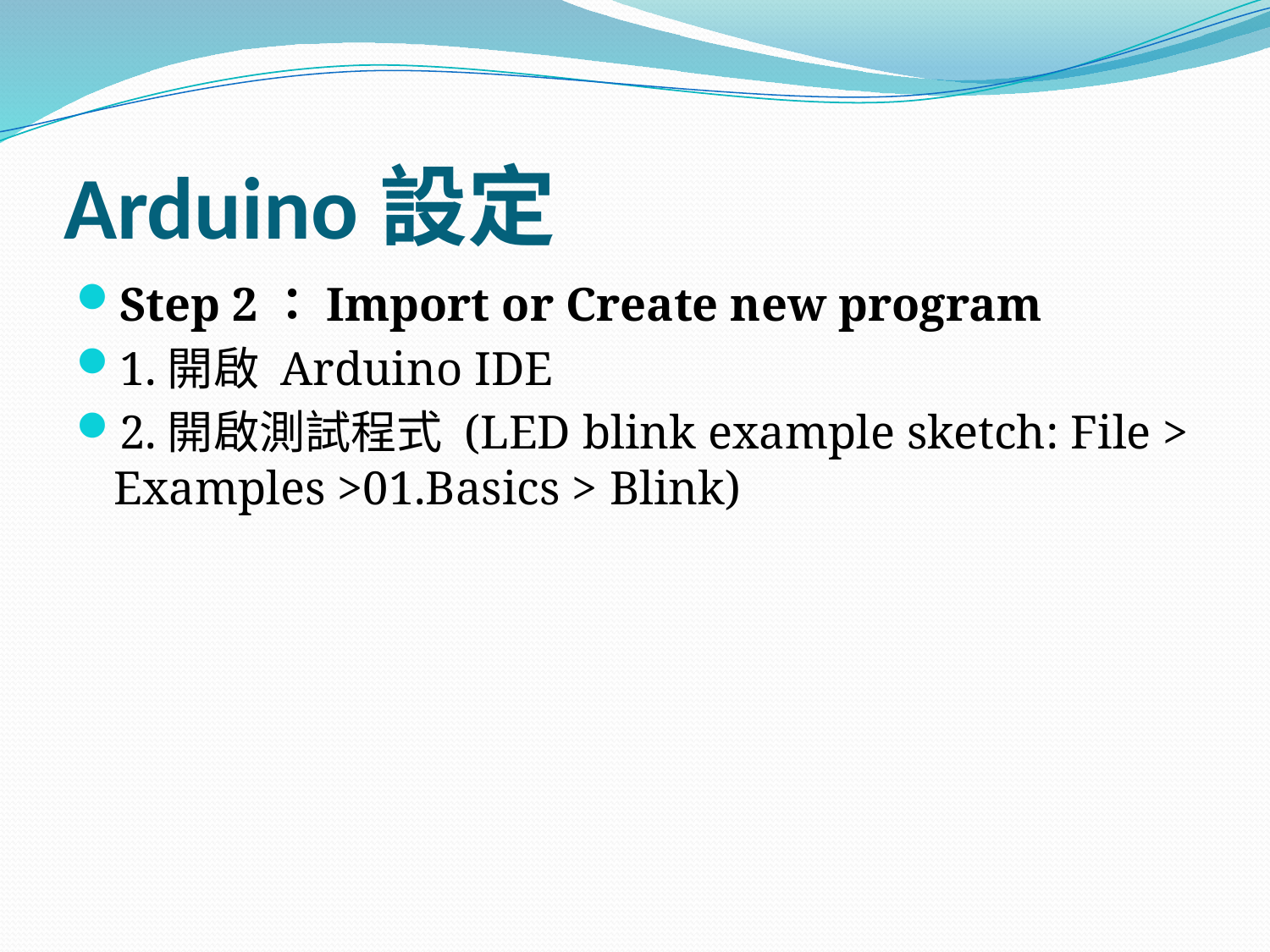

# Arduino設定
Step 2：Import or Create new program
1.開啟 Arduino IDE
2.開啟測試程式 (LED blink example sketch: File > Examples >01.Basics > Blink)